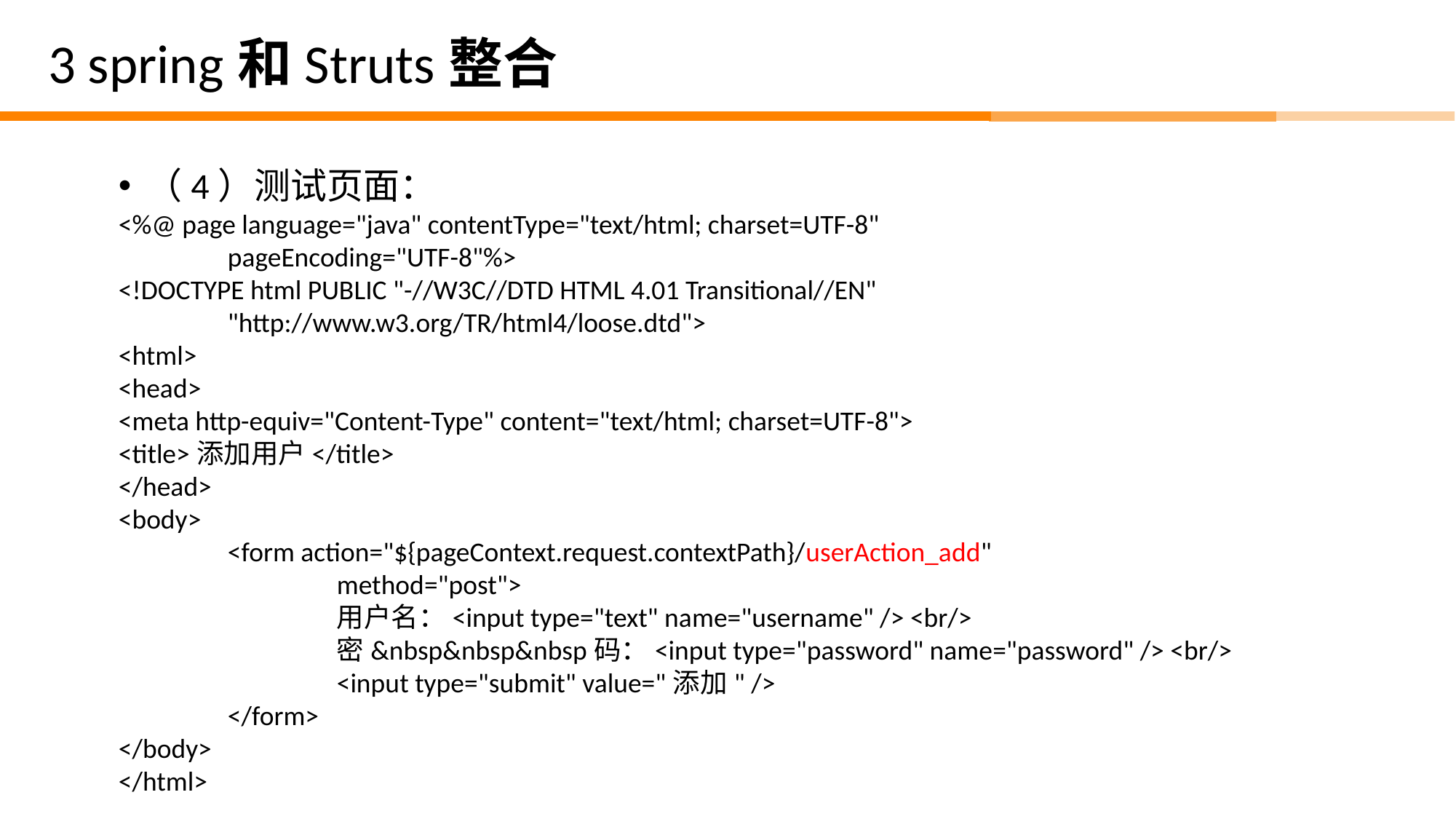

# 3 spring和Struts整合
（4）测试页面：
<%@ page language="java" contentType="text/html; charset=UTF-8"
	pageEncoding="UTF-8"%>
<!DOCTYPE html PUBLIC "-//W3C//DTD HTML 4.01 Transitional//EN"
	"http://www.w3.org/TR/html4/loose.dtd">
<html>
<head>
<meta http-equiv="Content-Type" content="text/html; charset=UTF-8">
<title>添加用户</title>
</head>
<body>
	<form action="${pageContext.request.contextPath}/userAction_add"
		method="post">
		用户名：<input type="text" name="username" /> <br/>
		密&nbsp&nbsp&nbsp码：<input type="password" name="password" /> <br/>
		<input type="submit" value="添加" />
	</form>
</body>
</html>